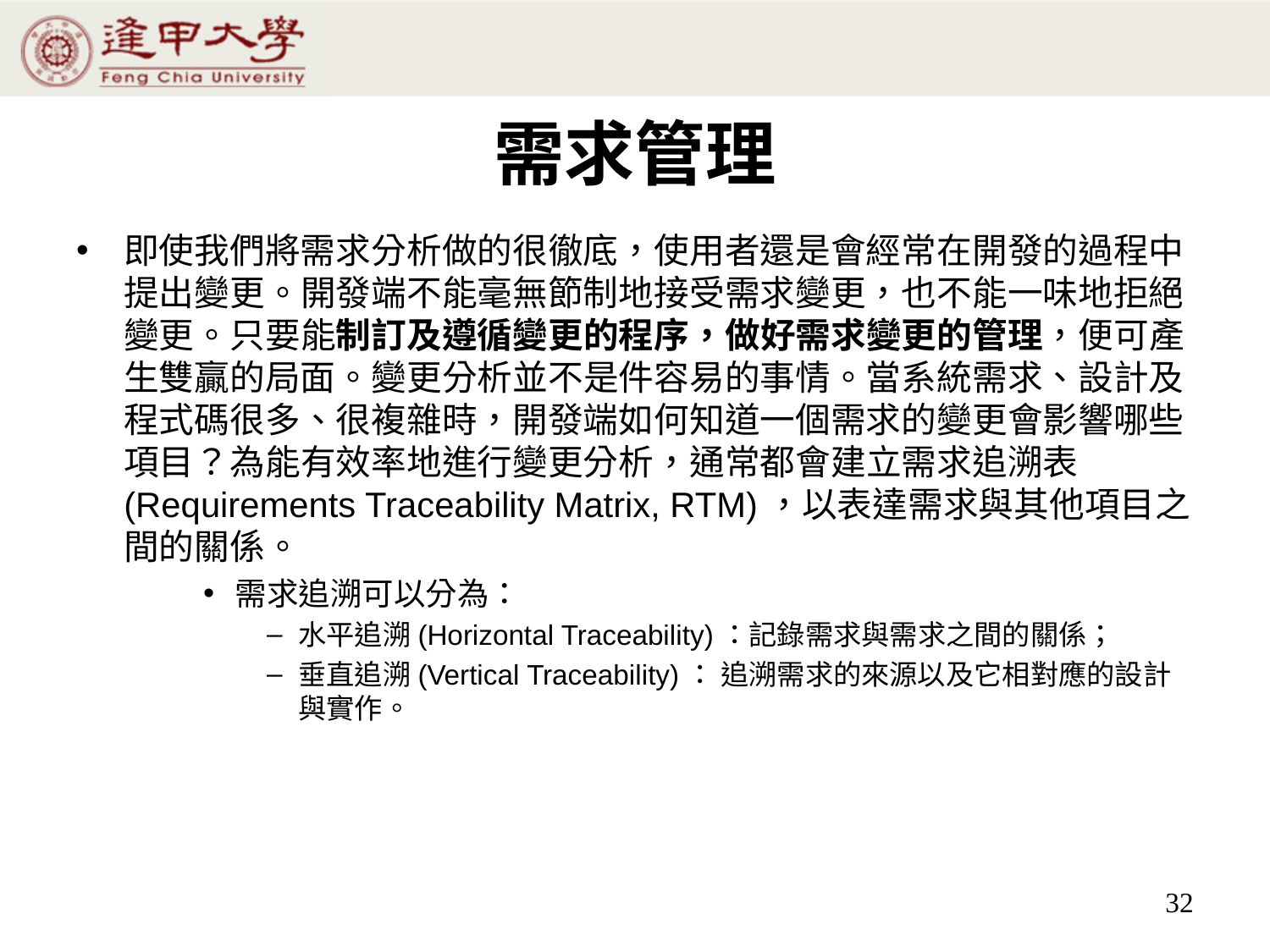

# 需求管理
即使我們將需求分析做的很徹底，使用者還是會經常在開發的過程中提出變更。開發端不能毫無節制地接受需求變更，也不能一味地拒絕變更。只要能制訂及遵循變更的程序，做好需求變更的管理，便可產生雙贏的局面。變更分析並不是件容易的事情。當系統需求、設計及程式碼很多、很複雜時，開發端如何知道一個需求的變更會影響哪些項目？為能有效率地進行變更分析，通常都會建立需求追溯表(Requirements Traceability Matrix, RTM)，以表達需求與其他項目之間的關係。
需求追溯可以分為：
水平追溯(Horizontal Traceability)：記錄需求與需求之間的關係；
垂直追溯(Vertical Traceability)： 追溯需求的來源以及它相對應的設計與實作。
32